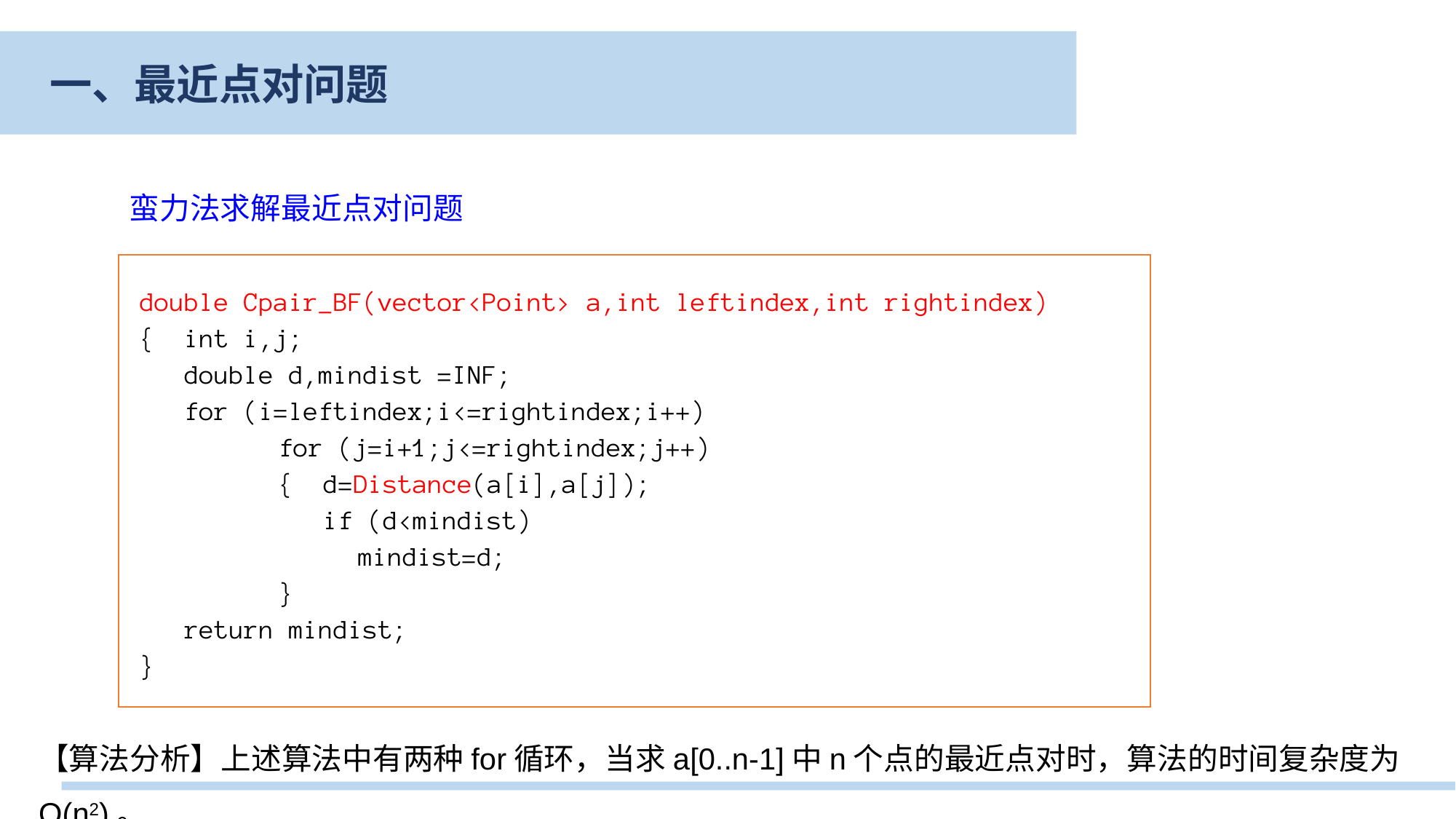

一、最近点对问题
蛮力法求解最近点对问题
double Cpair_BF(vector<Point> a,int leftindex,int rightindex)
{  int i,j;
   double d,mindist =INF;
   for (i=leftindex;i<=rightindex;i++)
	  for (j=i+1;j<=rightindex;j++)
	  {  d=Distance(a[i],a[j]);
	     if (d<mindist)
	      	mindist=d;
	  }
   return mindist;
}
【算法分析】上述算法中有两种for循环，当求a[0..n-1]中n个点的最近点对时，算法的时间复杂度为O(n2)。